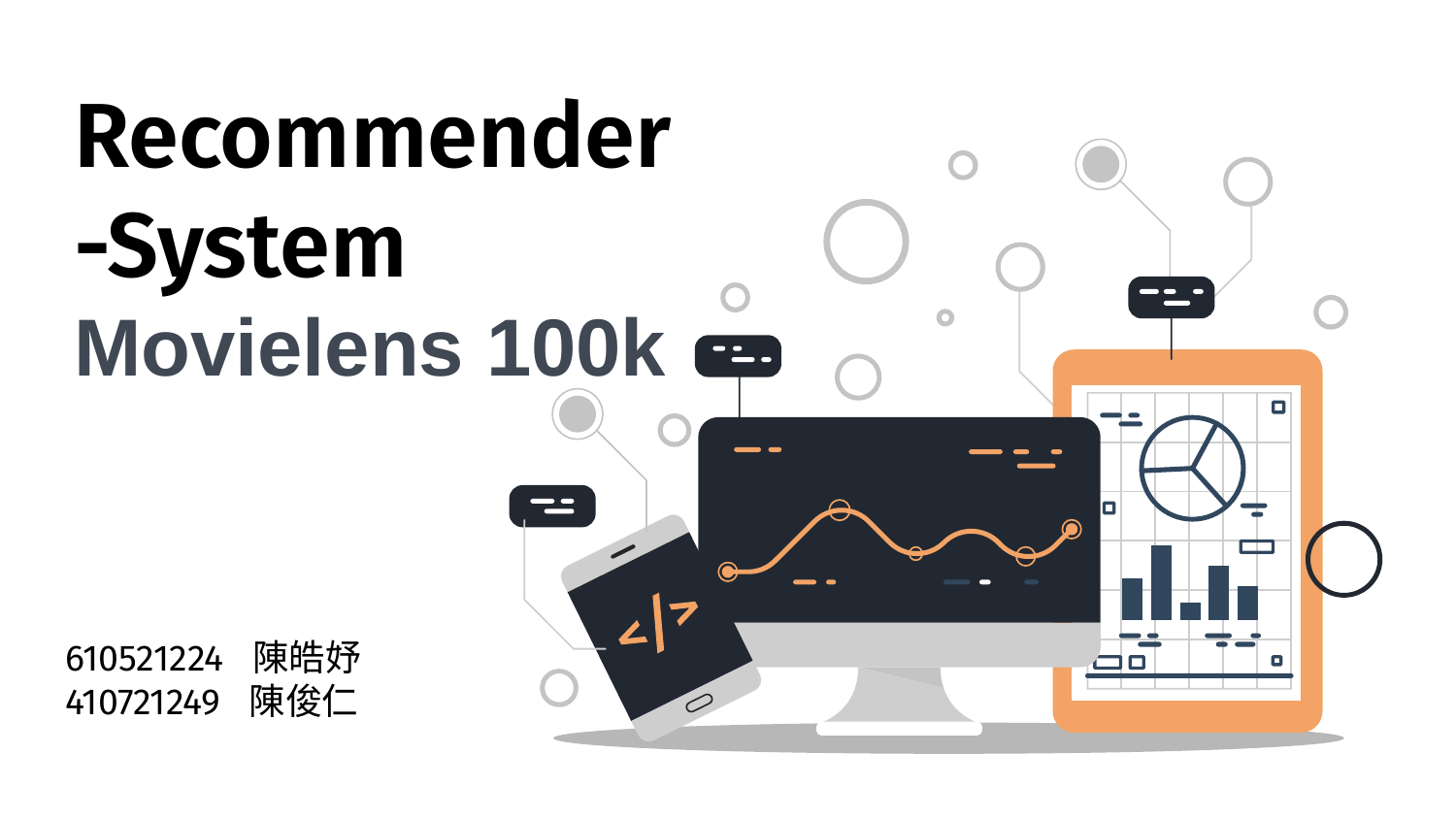

Recommender-System
Movielens 100k

610521224  陳皓妤
410721249  陳俊仁